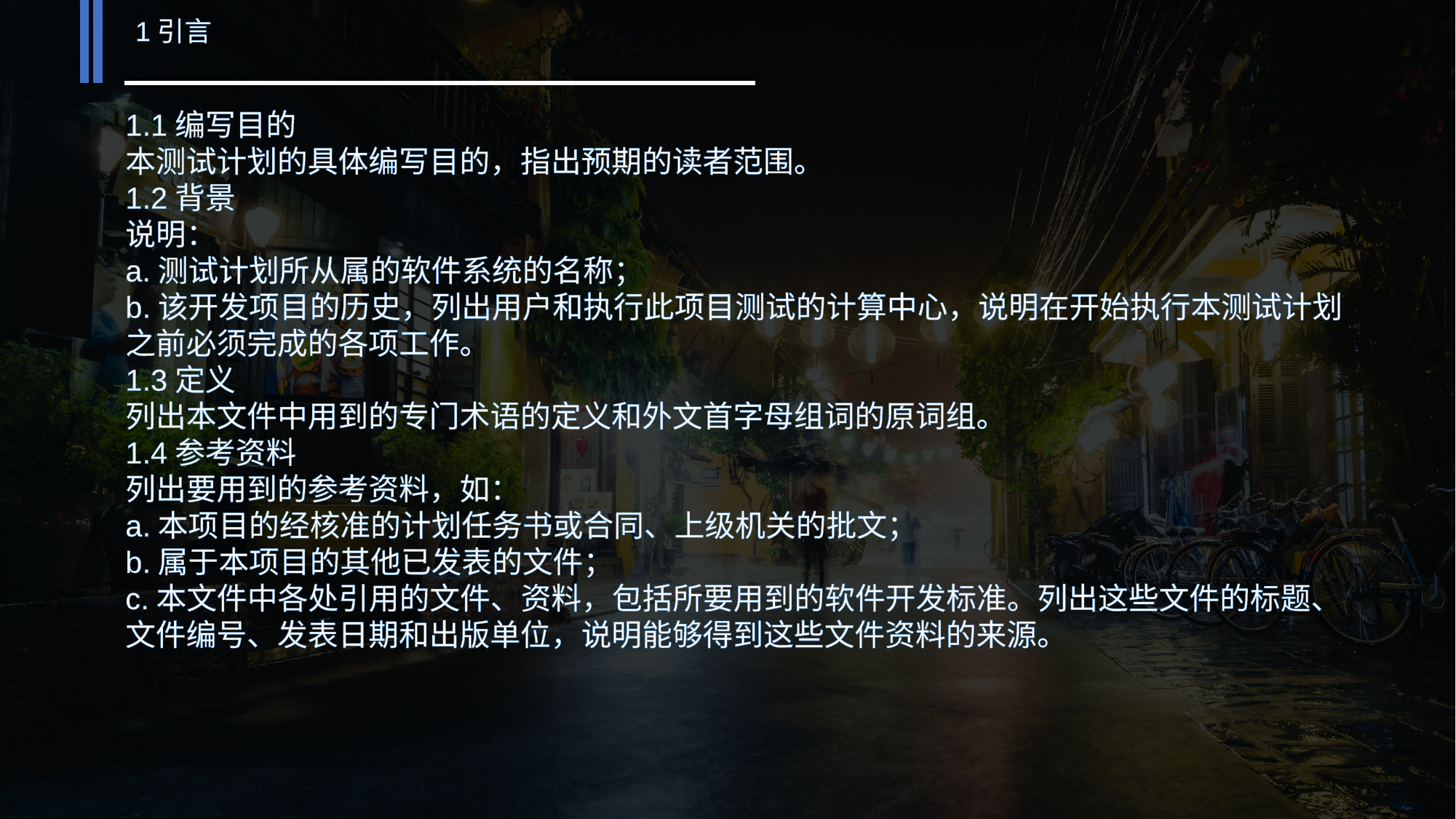

1引言
1.1编写目的
本测试计划的具体编写目的，指出预期的读者范围。
1.2背景
说明：
a.测试计划所从属的软件系统的名称；
b.该开发项目的历史，列出用户和执行此项目测试的计算中心，说明在开始执行本测试计划之前必须完成的各项工作。
1.3定义
列出本文件中用到的专门术语的定义和外文首字母组词的原词组。
1.4参考资料
列出要用到的参考资料，如：
a.本项目的经核准的计划任务书或合同、上级机关的批文；
b.属于本项目的其他已发表的文件；
c.本文件中各处引用的文件、资料，包括所要用到的软件开发标准。列出这些文件的标题、文件编号、发表日期和出版单位，说明能够得到这些文件资料的来源。